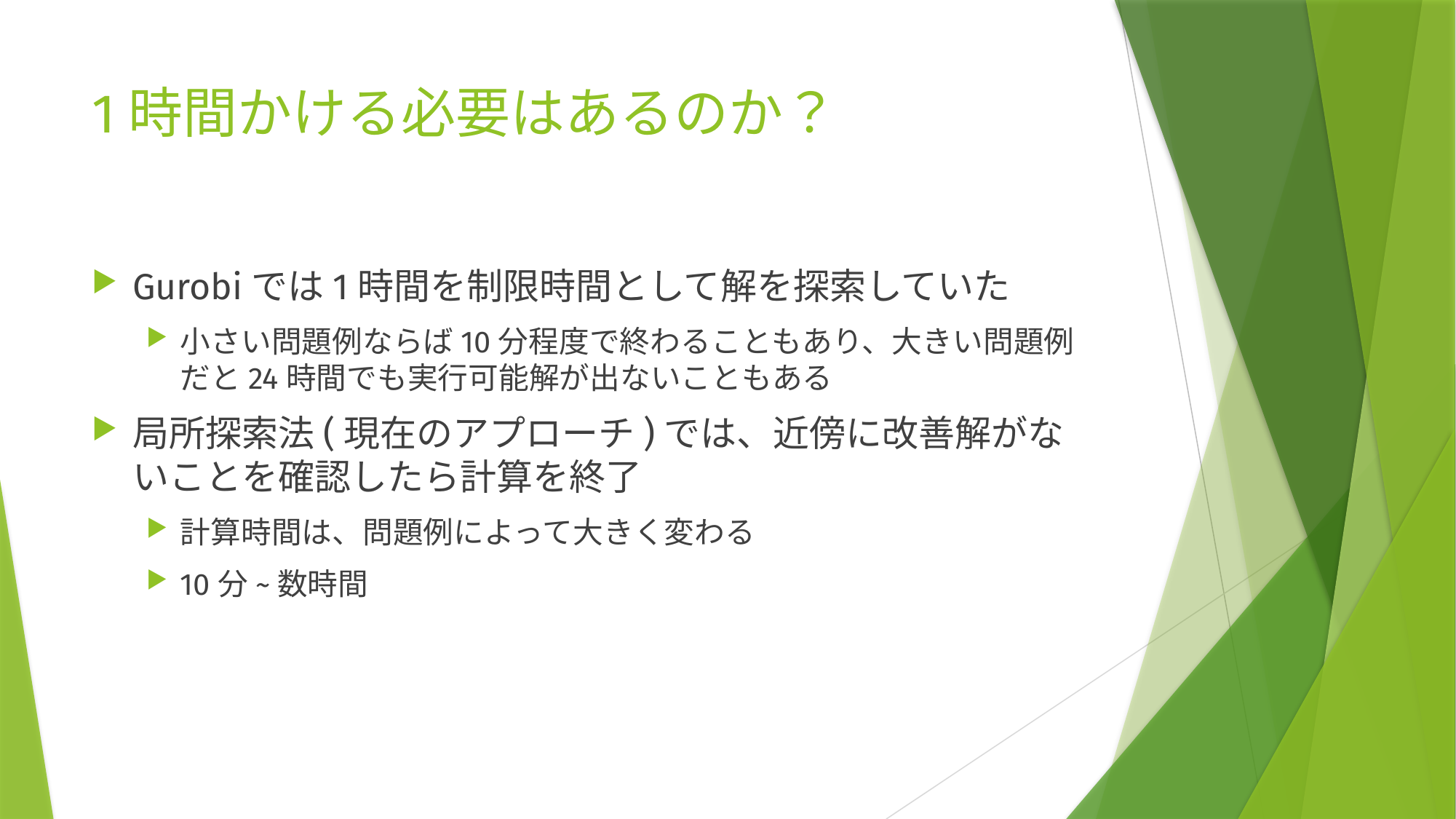

# 1時間かける必要はあるのか？
Gurobiでは1時間を制限時間として解を探索していた
小さい問題例ならば10分程度で終わることもあり、大きい問題例だと24時間でも実行可能解が出ないこともある
局所探索法(現在のアプローチ)では、近傍に改善解がないことを確認したら計算を終了
計算時間は、問題例によって大きく変わる
10分~数時間